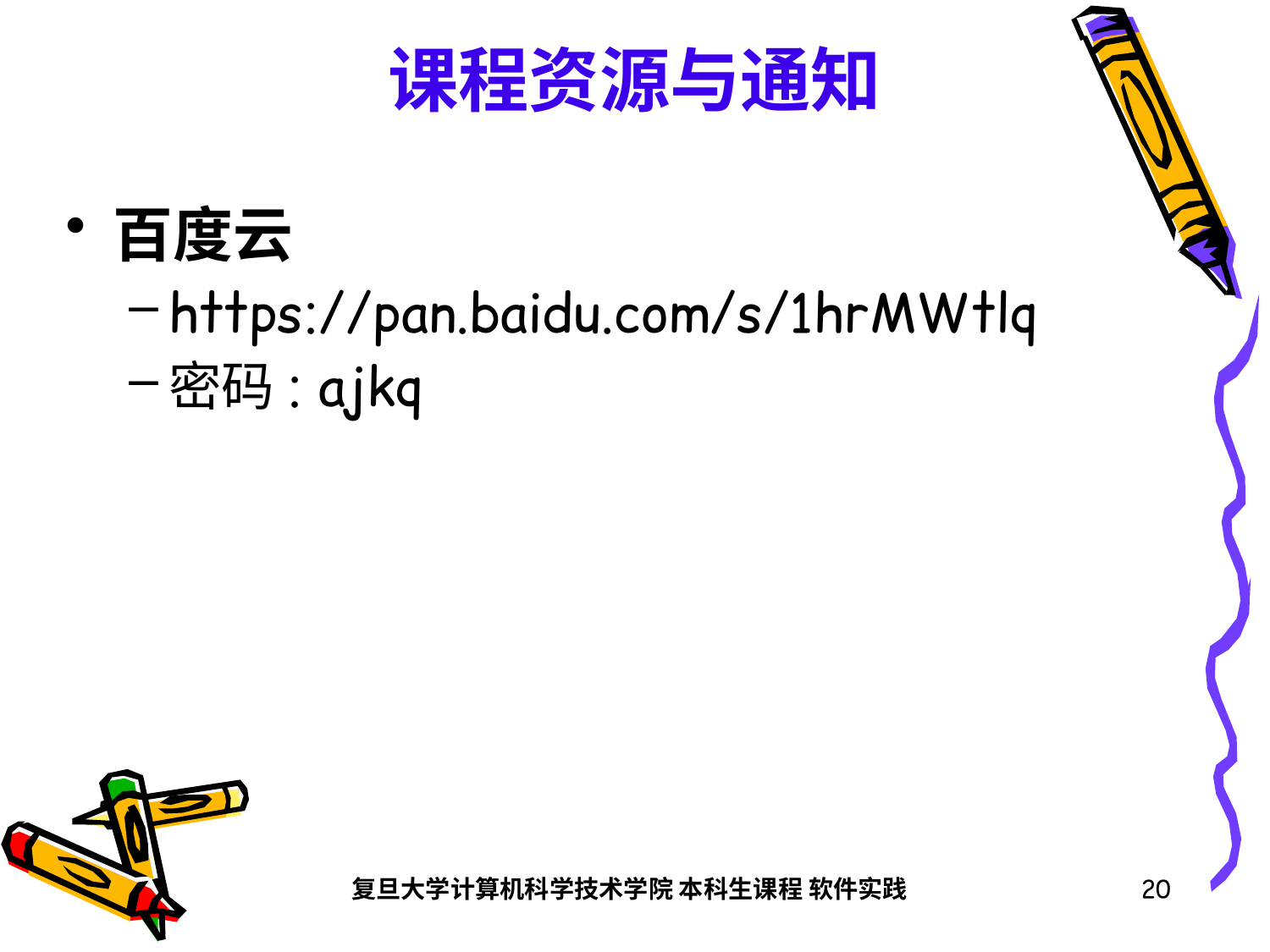

# 课程资源与通知
百度云
https://pan.baidu.com/s/1hrMWtlq
密码: ajkq
复旦大学计算机科学技术学院 本科生课程 软件实践
20